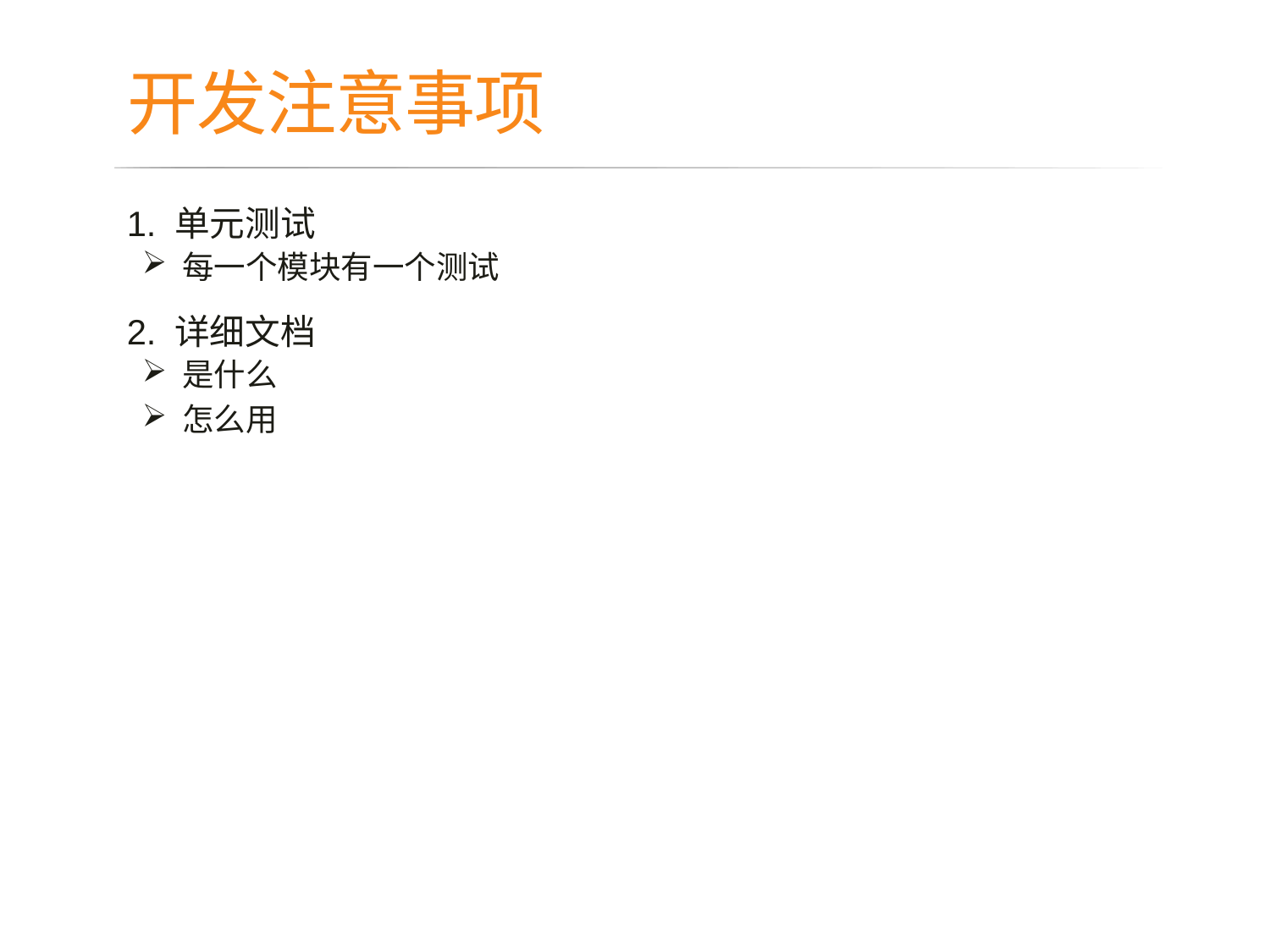

# 开发注意事项
1. 单元测试
 每一个模块有一个测试
2. 详细文档
 是什么
 怎么用